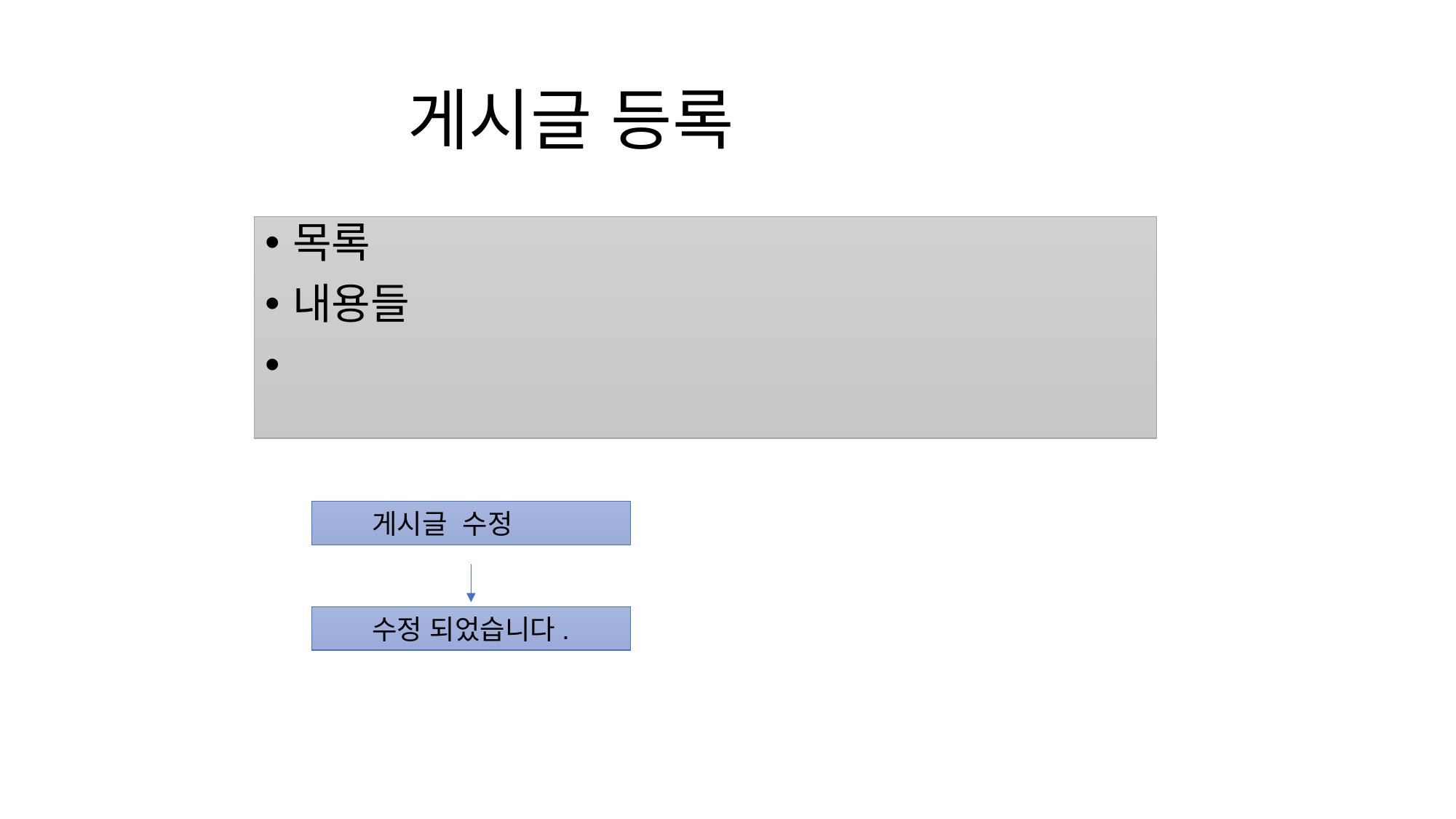

# 게시글 등록
목록
내용들

       게시글  수정
       수정 되었습니다.